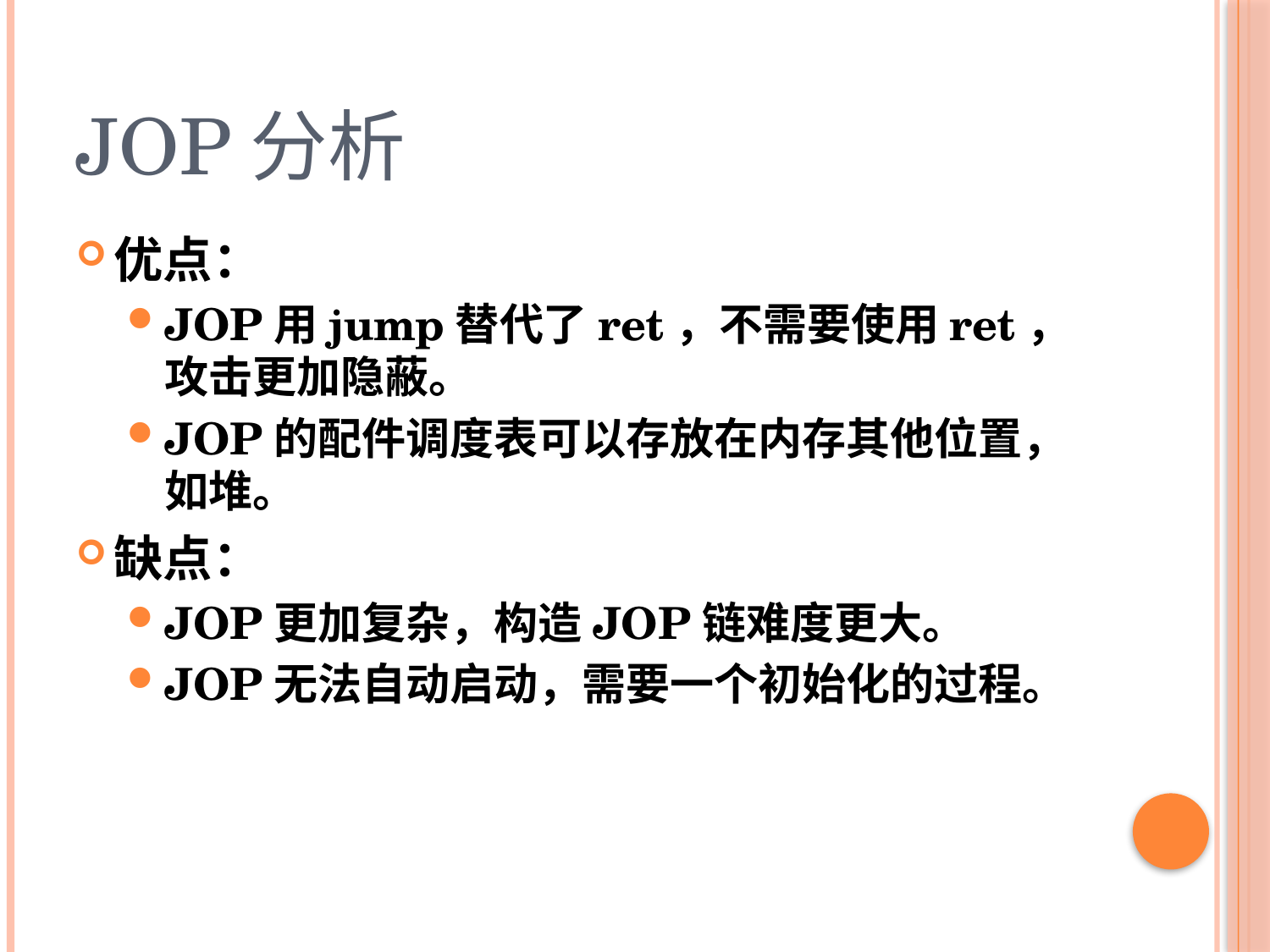

# JOP分析
优点：
JOP用jump替代了ret，不需要使用ret，攻击更加隐蔽。
JOP的配件调度表可以存放在内存其他位置，如堆。
缺点：
JOP更加复杂，构造JOP链难度更大。
JOP无法自动启动，需要一个初始化的过程。